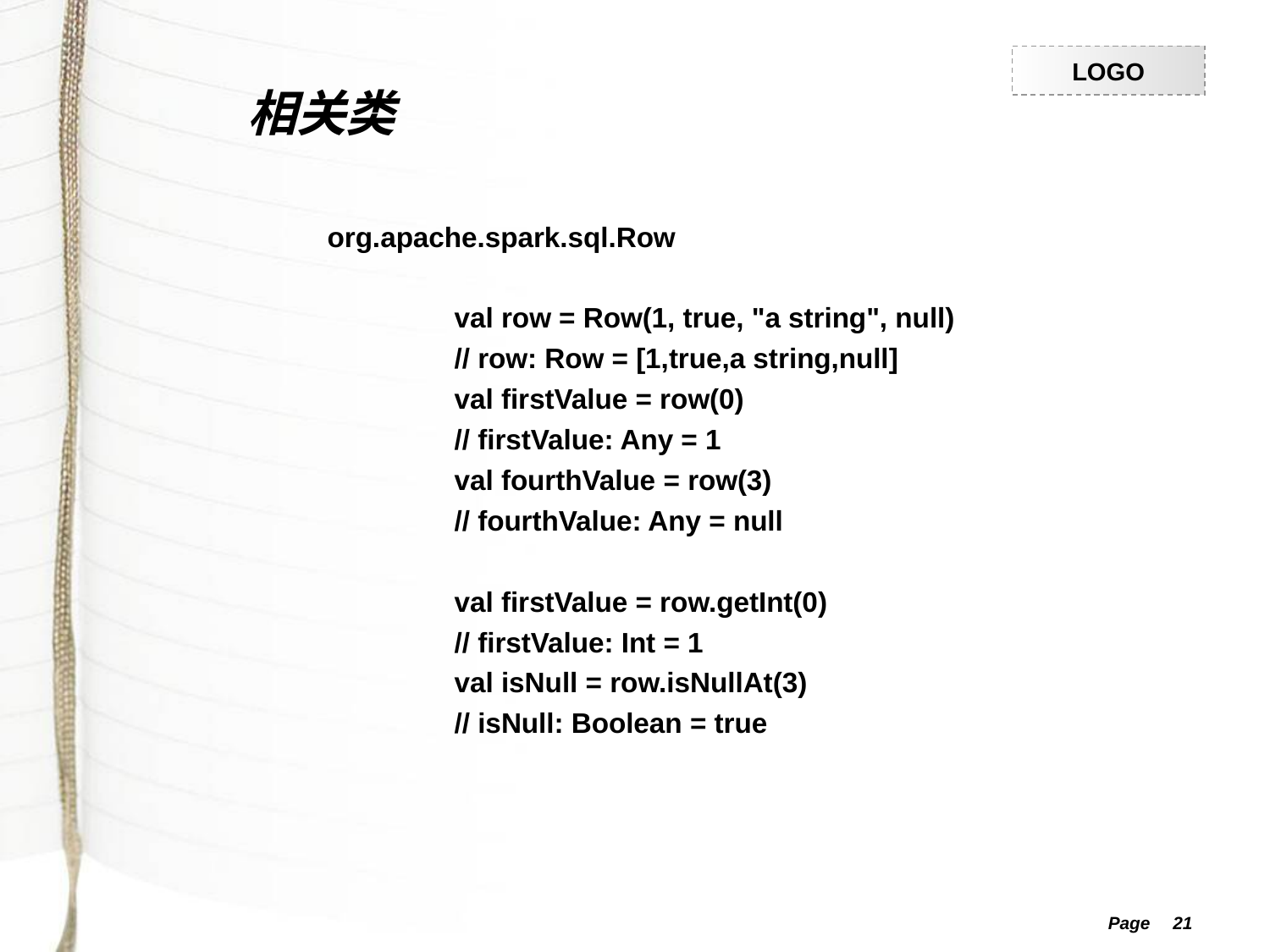

相关类
# org.apache.spark.sql.Row

	val row = Row(1, true, "a string", null)
	// row: Row = [1,true,a string,null]
	val firstValue = row(0)
	// firstValue: Any = 1
	val fourthValue = row(3)
	// fourthValue: Any = null

	val firstValue = row.getInt(0)
	// firstValue: Int = 1
	val isNull = row.isNullAt(3)
	// isNull: Boolean = true